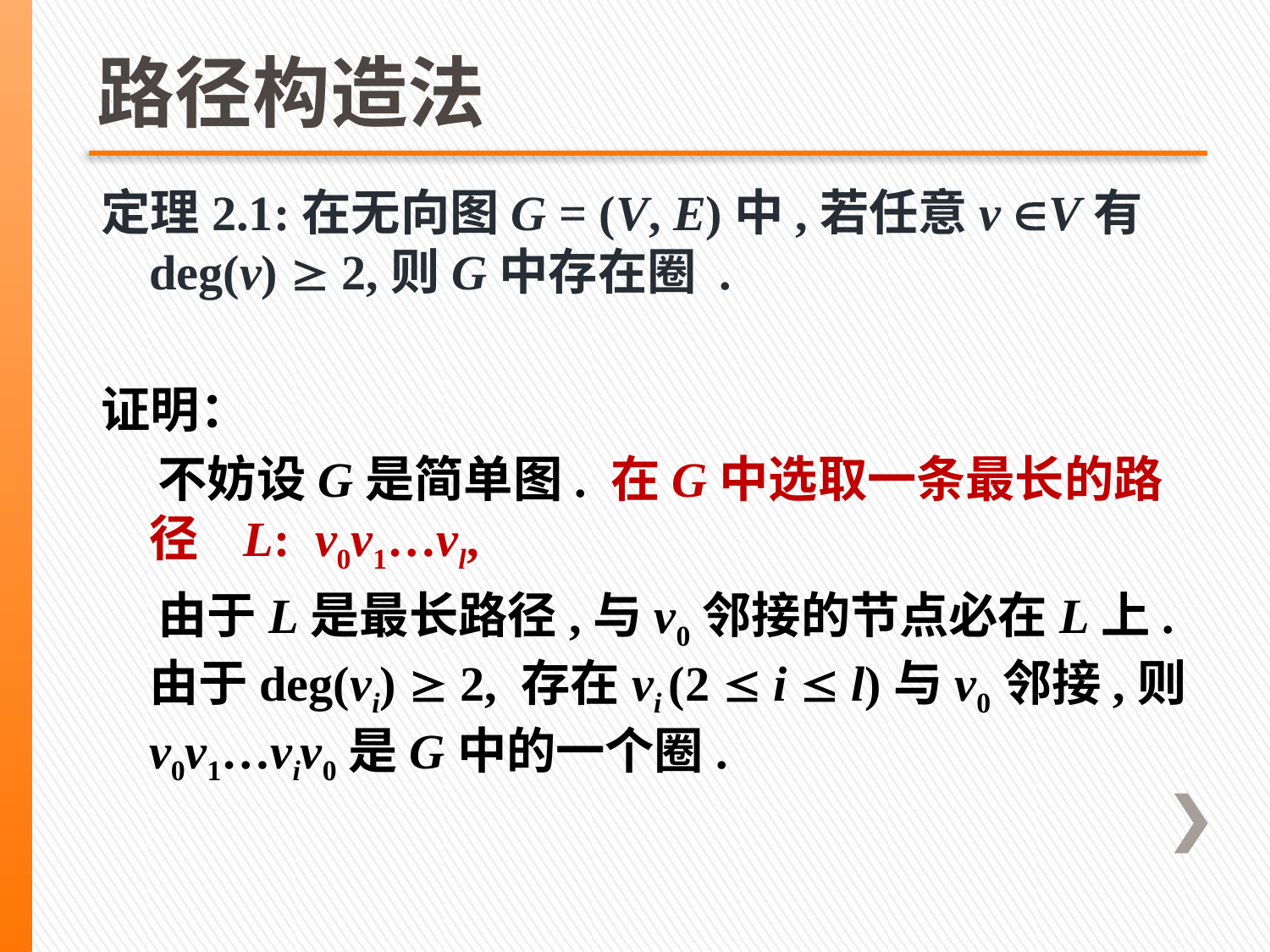

# 路径构造法
定理2.1:在无向图G = (V, E)中,若任意v ∈V有deg(v) ≥ 2,则G中存在圈 .

证明：
    不妨设G是简单图. 在G中选取一条最长的路径   L:  v0v1…vl,
    由于L是最长路径,与v0邻接的节点必在L上. 由于deg(vi) ≥ 2, 存在vi (2 ≤ i ≤ l)与v0邻接,则v0v1…viv0是G中的一个圈.